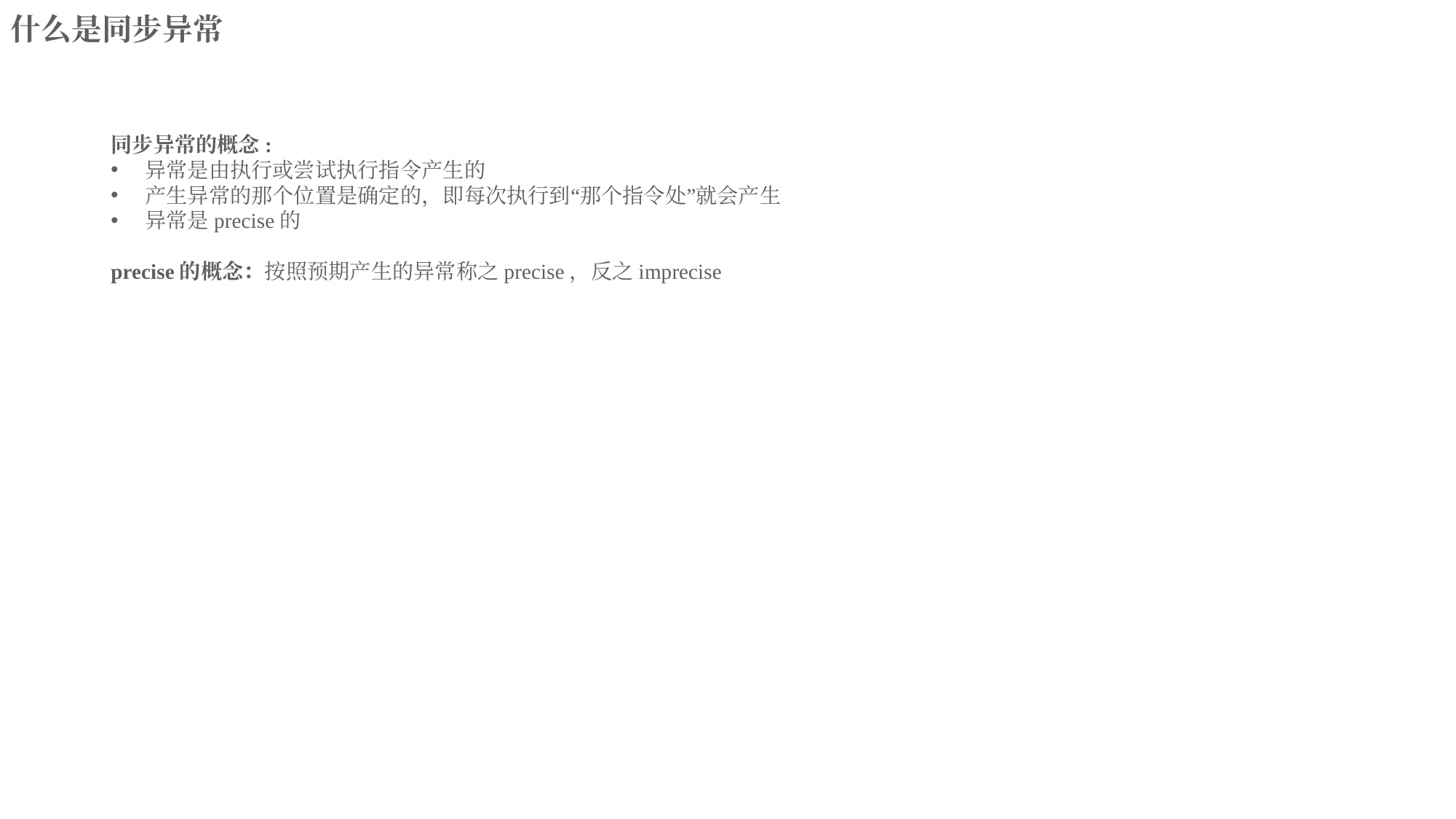

什么是同步异常
同步异常的概念:
异常是由执行或尝试执行指令产生的
产生异常的那个位置是确定的，即每次执行到“那个指令处”就会产生
异常是precise的

precise的概念：按照预期产生的异常称之precise，反之imprecise